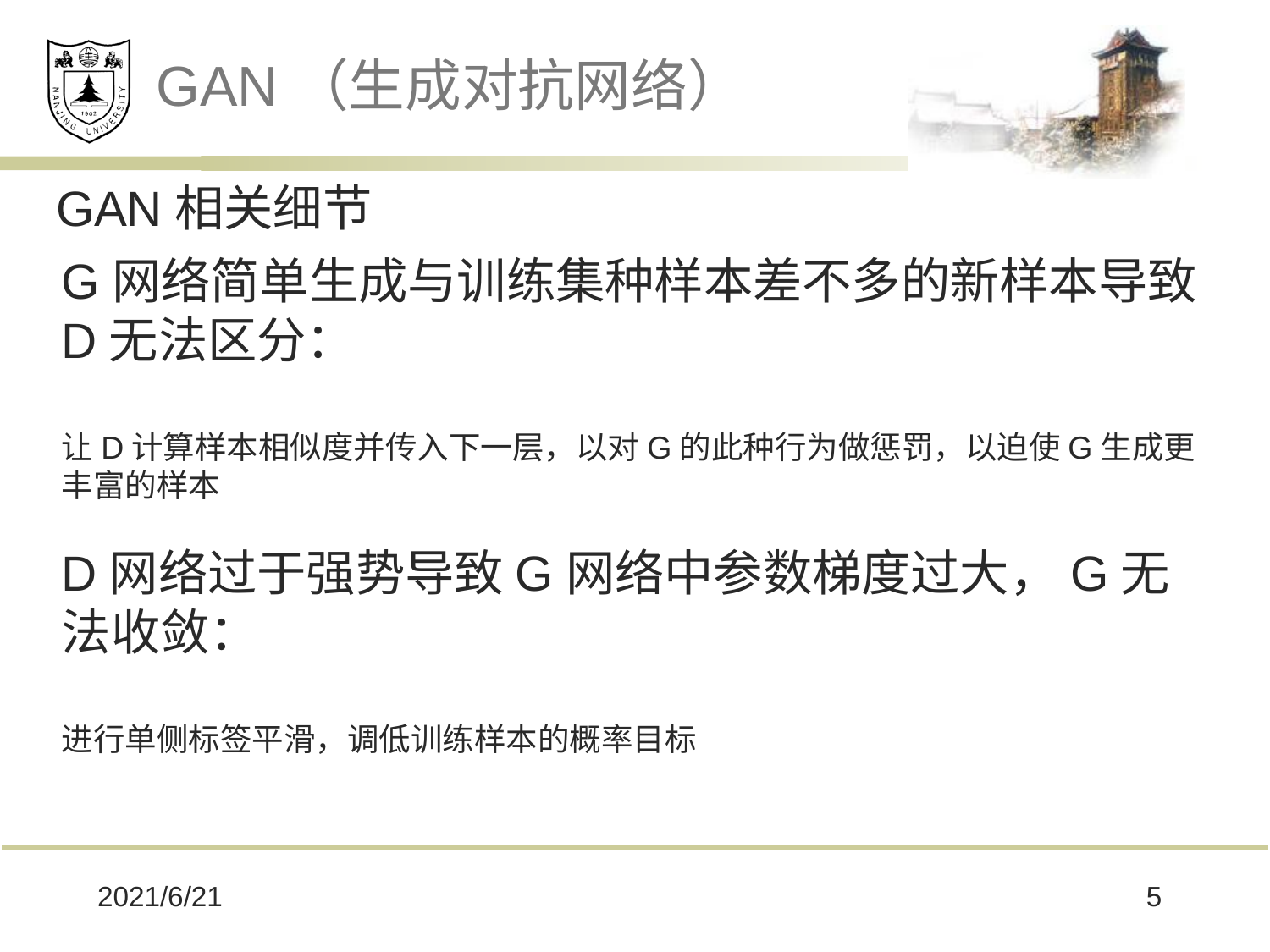

GAN（生成对抗网络）
GAN相关细节
G网络简单生成与训练集种样本差不多的新样本导致D无法区分：

让D计算样本相似度并传入下一层，以对G的此种行为做惩罚，以迫使G生成更丰富的样本

D网络过于强势导致G网络中参数梯度过大，G无法收敛：

进行单侧标签平滑，调低训练样本的概率目标

2021/6/21
5